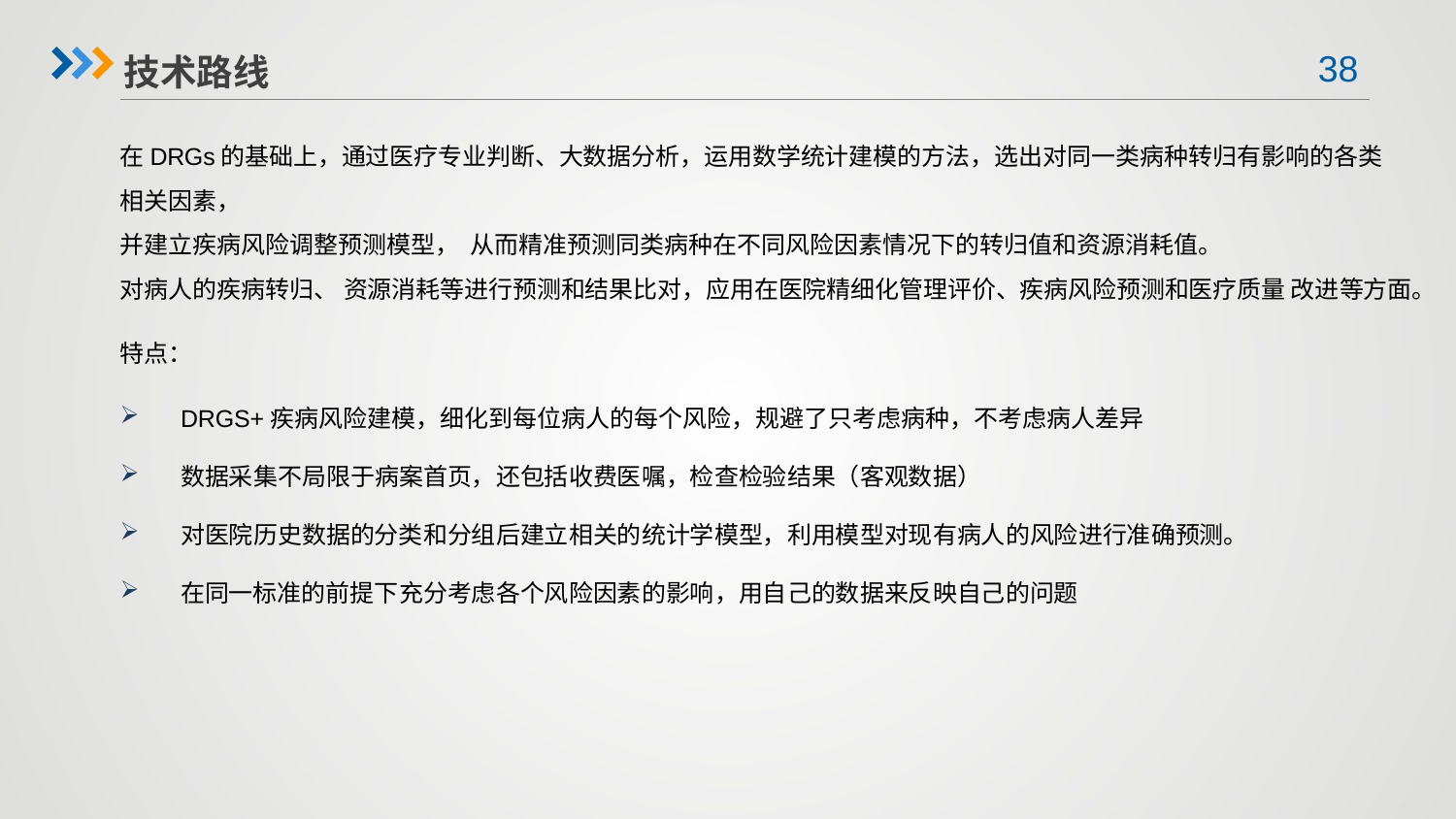

技术路线
在DRGs的基础上，通过医疗专业判断、大数据分析，运用数学统计建模的方法，选出对同一类病种转归有影响的各类
相关因素，
并建立疾病风险调整预测模型，  从而精准预测同类病种在不同风险因素情况下的转归值和资源消耗值。
对病人的疾病转归、 资源消耗等进行预测和结果比对，应用在医院精细化管理评价、疾病风险预测和医疗质量 改进等方面。
特点：
DRGS+疾病风险建模，细化到每位病人的每个风险，规避了只考虑病种，不考虑病人差异

数据采集不局限于病案首页，还包括收费医嘱，检查检验结果（客观数据）

对医院历史数据的分类和分组后建立相关的统计学模型，利用模型对现有病人的风险进行准确预测。

在同一标准的前提下充分考虑各个风险因素的影响，用自己的数据来反映自己的问题